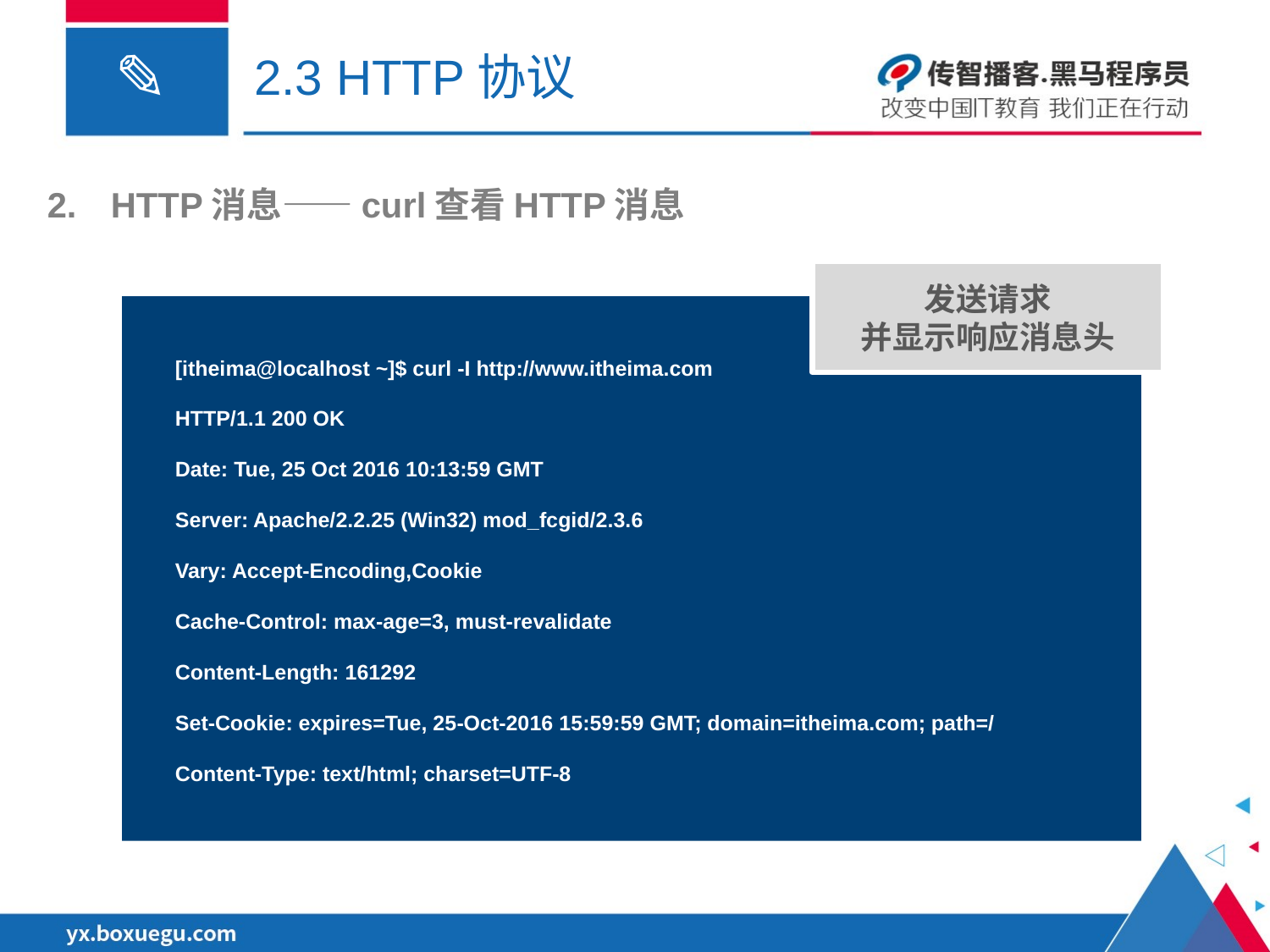

# 2.3 HTTP协议
HTTP消息——curl查看HTTP消息
发送请求
并显示响应消息头

[itheima@localhost ~]$ curl -I http://www.itheima.com
HTTP/1.1 200 OK
Date: Tue, 25 Oct 2016 10:13:59 GMT
Server: Apache/2.2.25 (Win32) mod_fcgid/2.3.6
Vary: Accept-Encoding,Cookie
Cache-Control: max-age=3, must-revalidate
Content-Length: 161292
Set-Cookie: expires=Tue, 25-Oct-2016 15:59:59 GMT; domain=itheima.com; path=/
Content-Type: text/html; charset=UTF-8